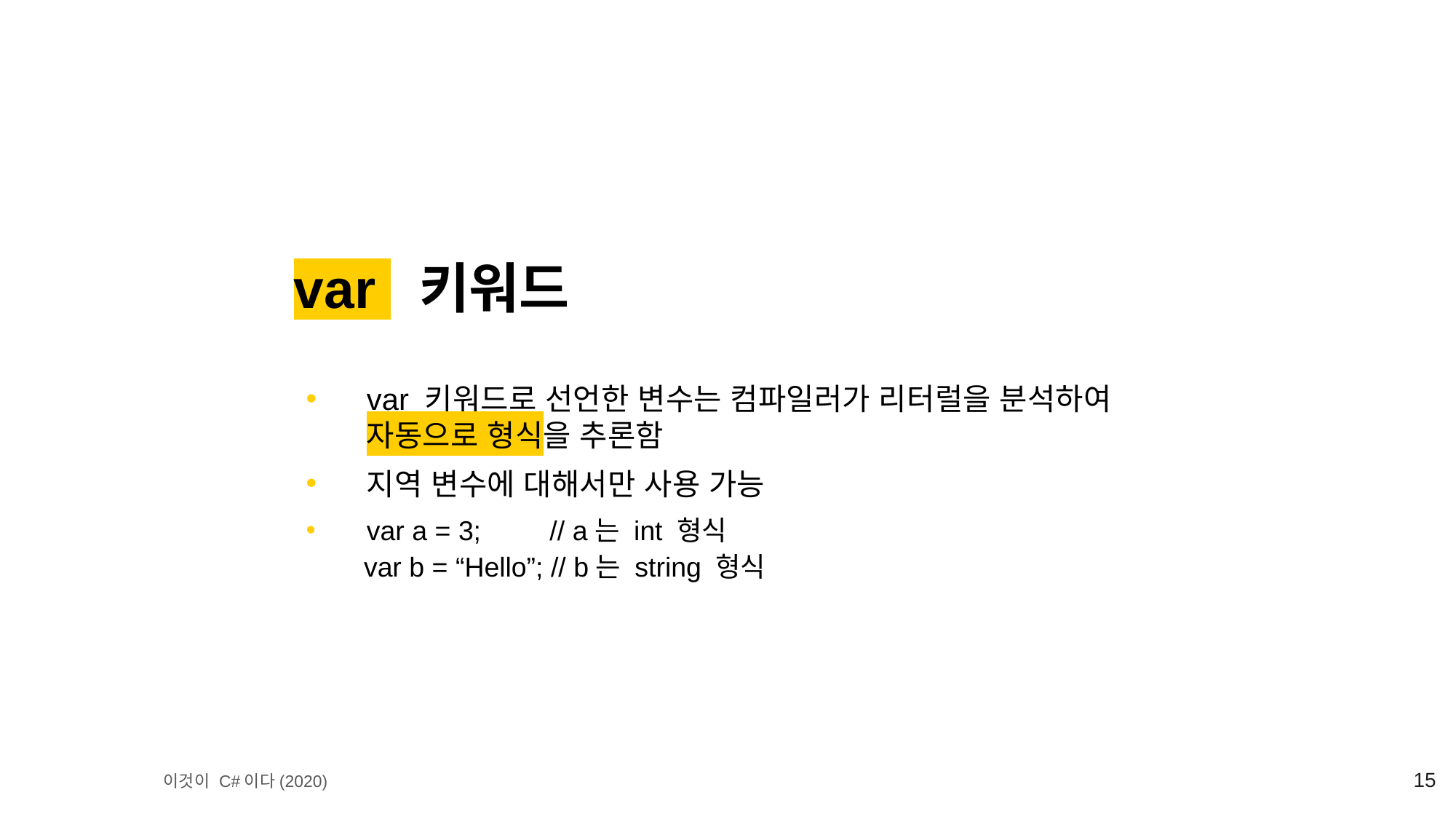

var  키워드

var 키워드로 선언한 변수는 컴파일러가 리터럴을 분석하여 자동으로 형식을 추론함
지역 변수에 대해서만 사용 가능
var a = 3;         // a는 int 형식
  var b = “Hello”; // b는 string 형식

15
이것이 C#이다(2020)